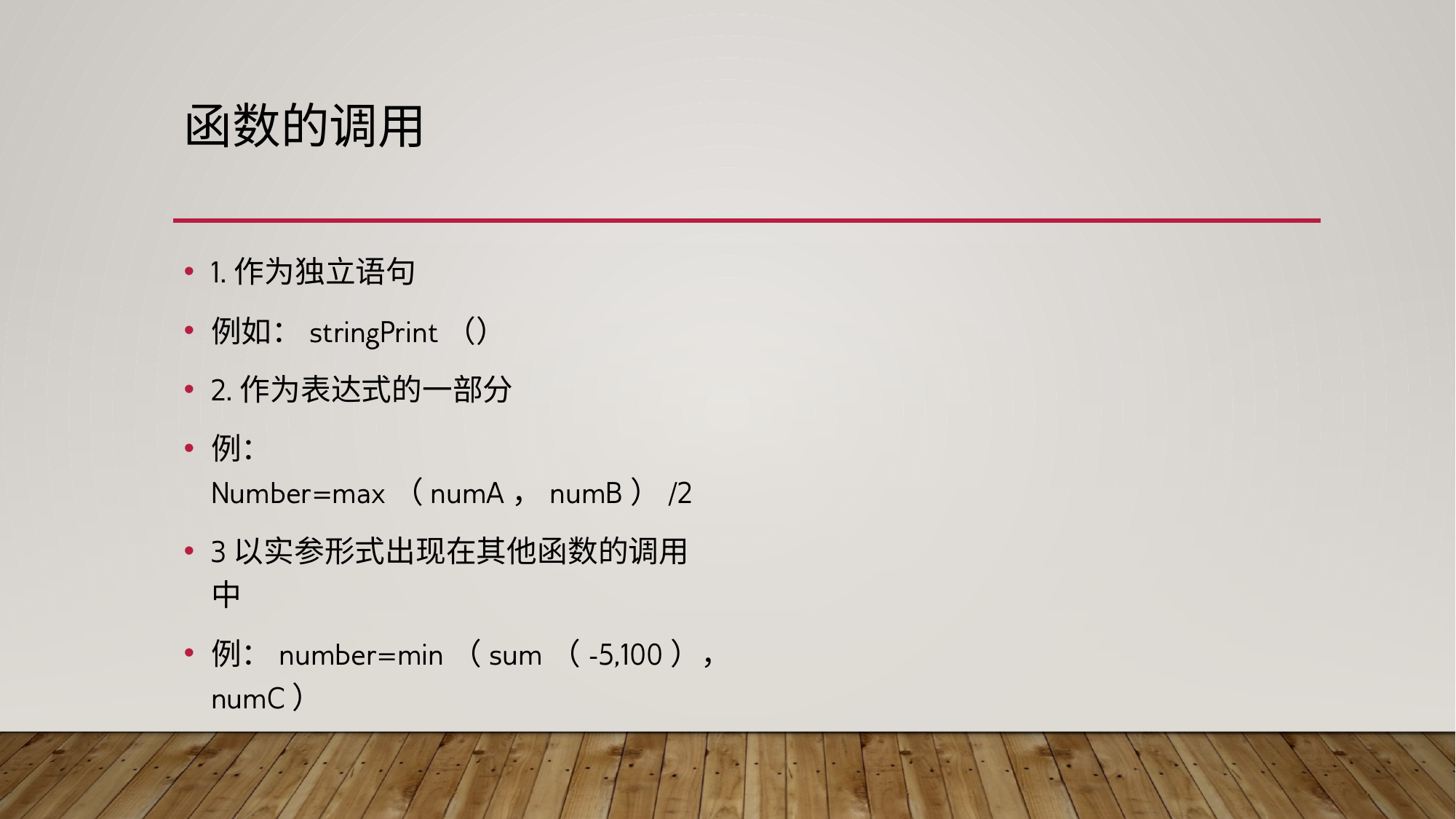

# 函数的调用
1.作为独立语句
例如：stringPrint（）
2.作为表达式的一部分
例：Number=max（numA，numB）/2
3以实参形式出现在其他函数的调用中
例：number=min（sum（-5,100），numC）